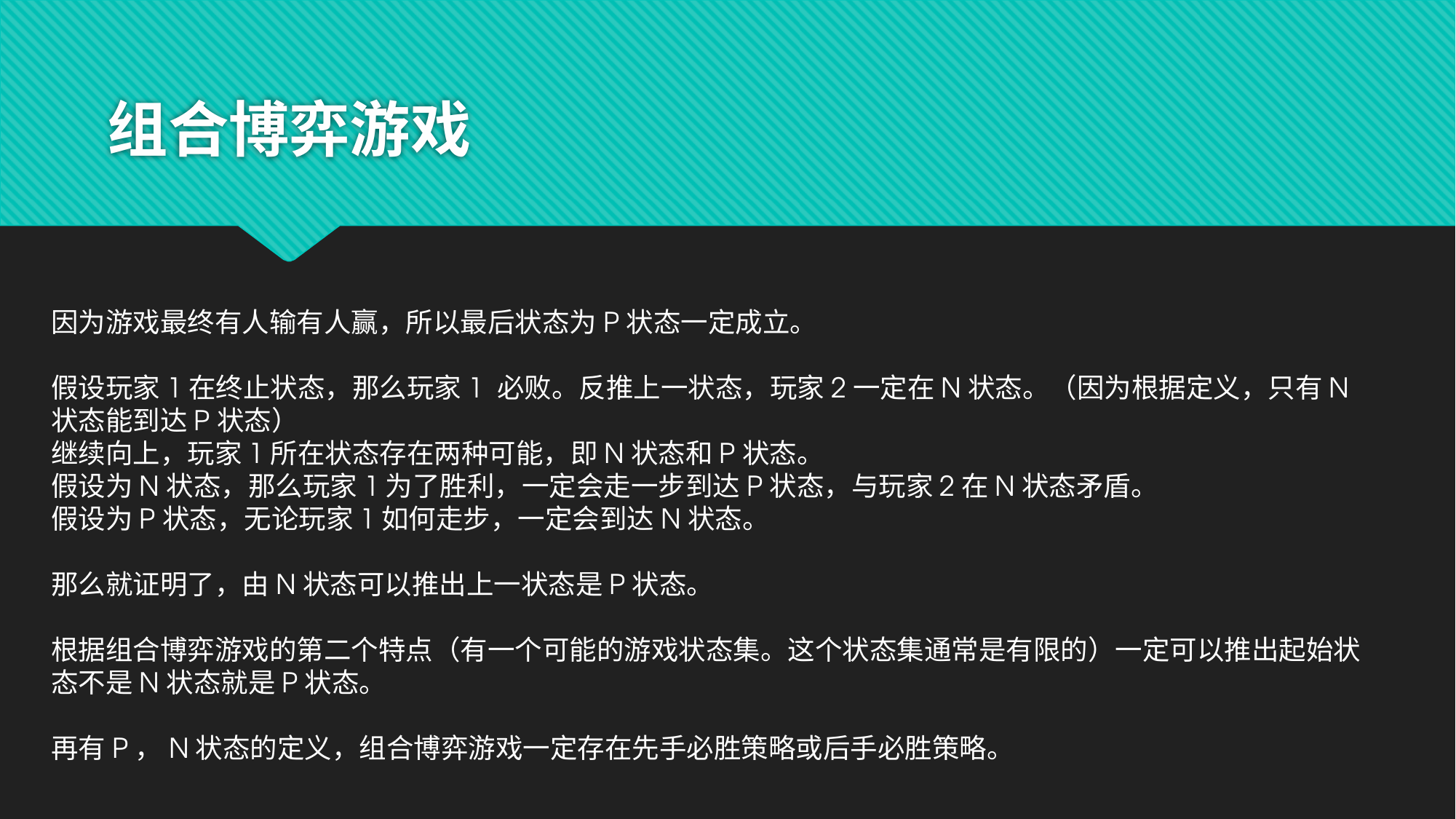

# 组合博弈游戏
因为游戏最终有人输有人赢，所以最后状态为P状态一定成立。

假设玩家1在终止状态，那么玩家1 必败。反推上一状态，玩家2一定在N状态。（因为根据定义，只有N状态能到达P状态）
继续向上，玩家1所在状态存在两种可能，即N状态和P状态。
假设为N状态，那么玩家1为了胜利，一定会走一步到达P状态，与玩家2在N状态矛盾。
假设为P状态，无论玩家1如何走步，一定会到达N状态。

那么就证明了，由N状态可以推出上一状态是P状态。

根据组合博弈游戏的第二个特点（有一个可能的游戏状态集。这个状态集通常是有限的）一定可以推出起始状态不是N状态就是P状态。

再有P，N状态的定义，组合博弈游戏一定存在先手必胜策略或后手必胜策略。